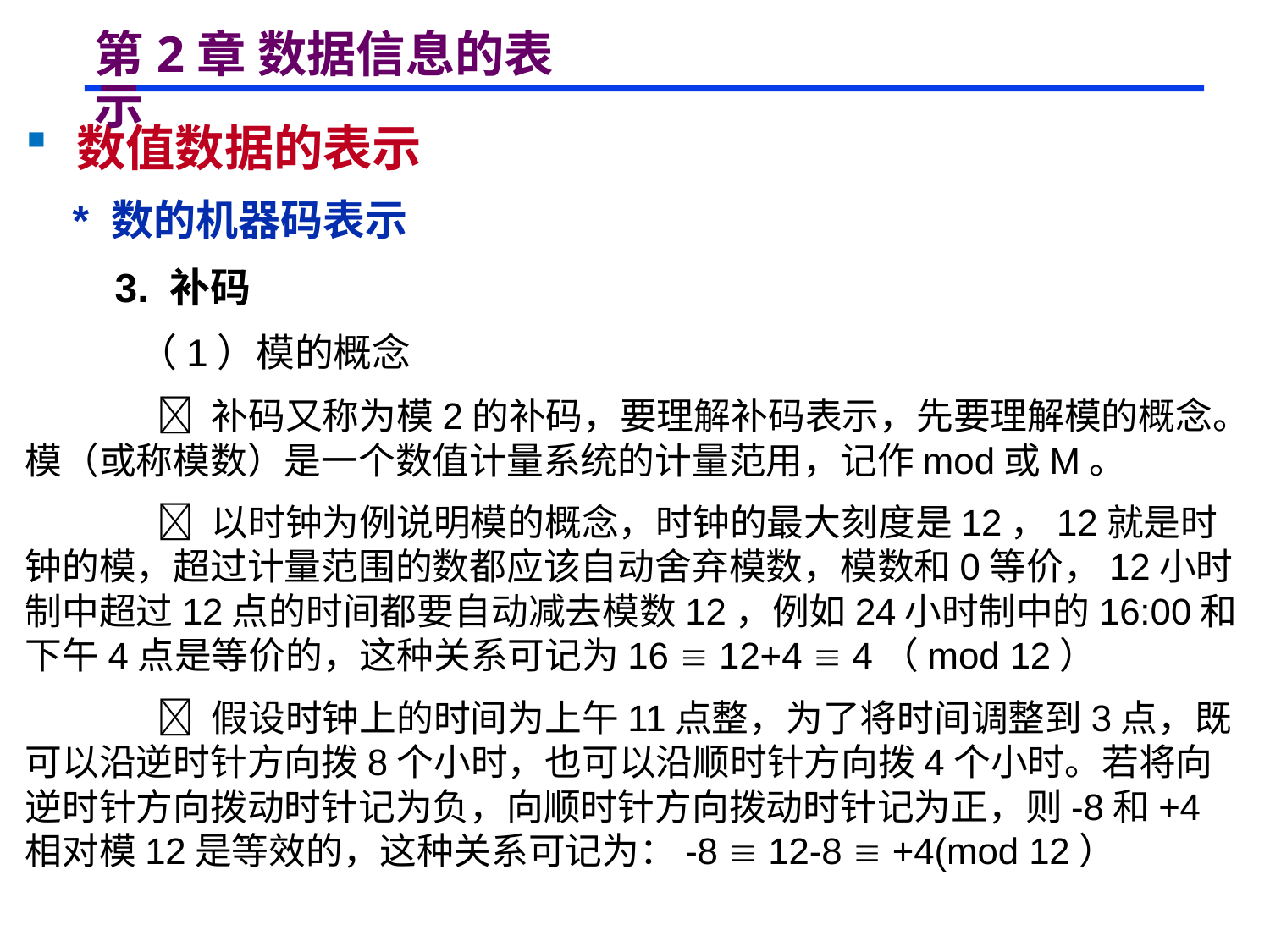

# 第2章 数据信息的表示
 数值数据的表示
    * 数的机器码表示
        3. 补码
            （1）模的概念
                • 补码又称为模2的补码，要理解补码表示，先要理解模的概念。模（或称模数）是一个数值计量系统的计量范用，记作mod或M。
                • 以时钟为例说明模的概念，时钟的最大刻度是12，12就是时钟的模，超过计量范围的数都应该自动舍弃模数，模数和0等价，12小时制中超过12点的时间都要自动减去模数12，例如24小时制中的16:00和下午4点是等价的，这种关系可记为16 ≡ 12+4 ≡ 4（mod 12）
                • 假设时钟上的时间为上午11点整，为了将时间调整到3点，既可以沿逆时针方向拨8个小时，也可以沿顺时针方向拨4个小时。若将向逆时针方向拨动时针记为负，向顺时针方向拨动时针记为正，则-8和+4相对模12是等效的，这种关系可记为：-8 ≡ 12-8 ≡ +4(mod 12）